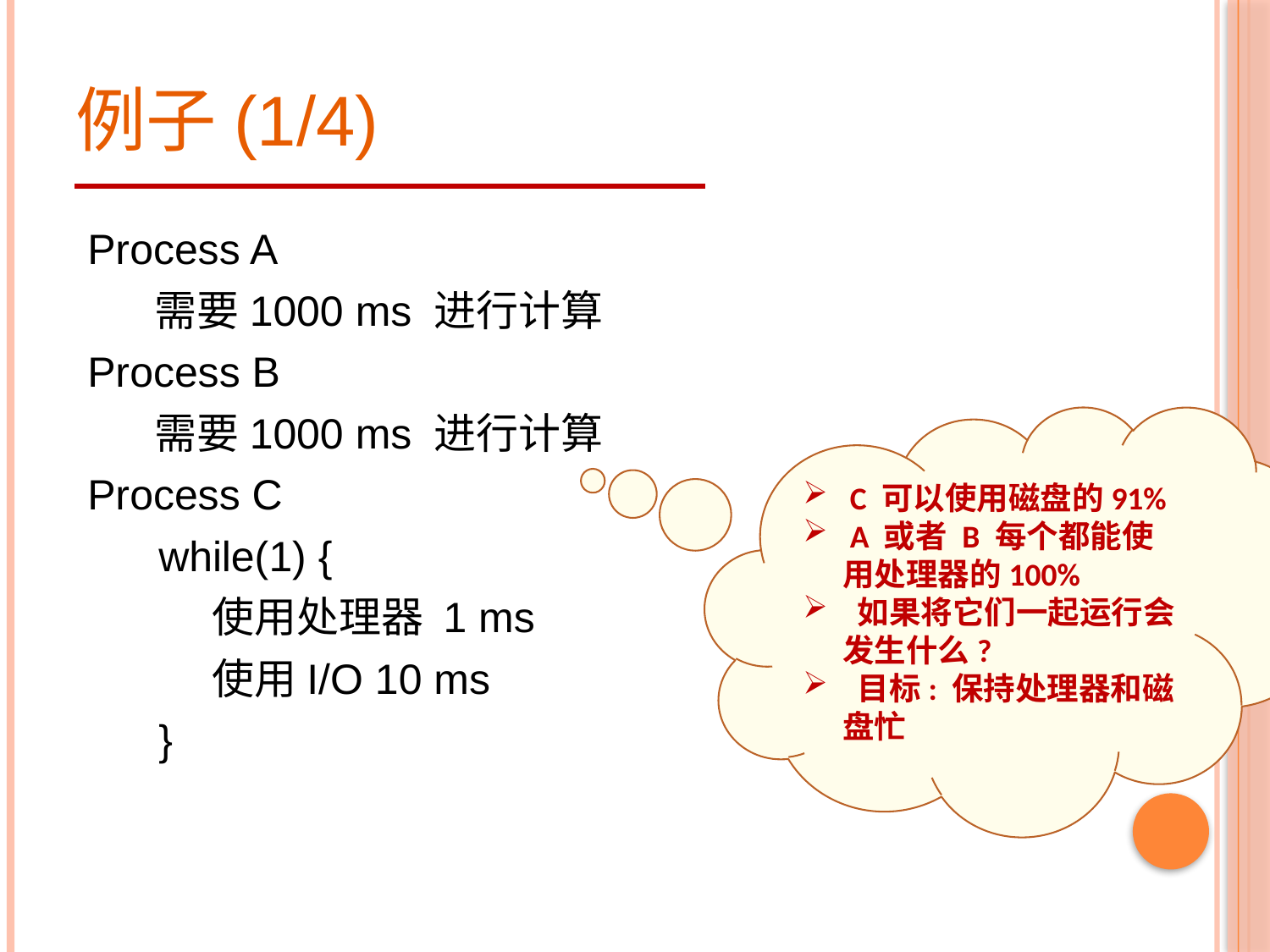

# 例子(1/4)
Process A
      需要1000 ms 进行计算
Process B
      需要1000 ms 进行计算
Process C
      while(1) {
            使用处理器 1 ms
            使用I/O 10 ms
      }
 C 可以使用磁盘的91%
 A 或者 B 每个都能使用处理器的100%
 如果将它们一起运行会发生什么?
 目标: 保持处理器和磁盘忙